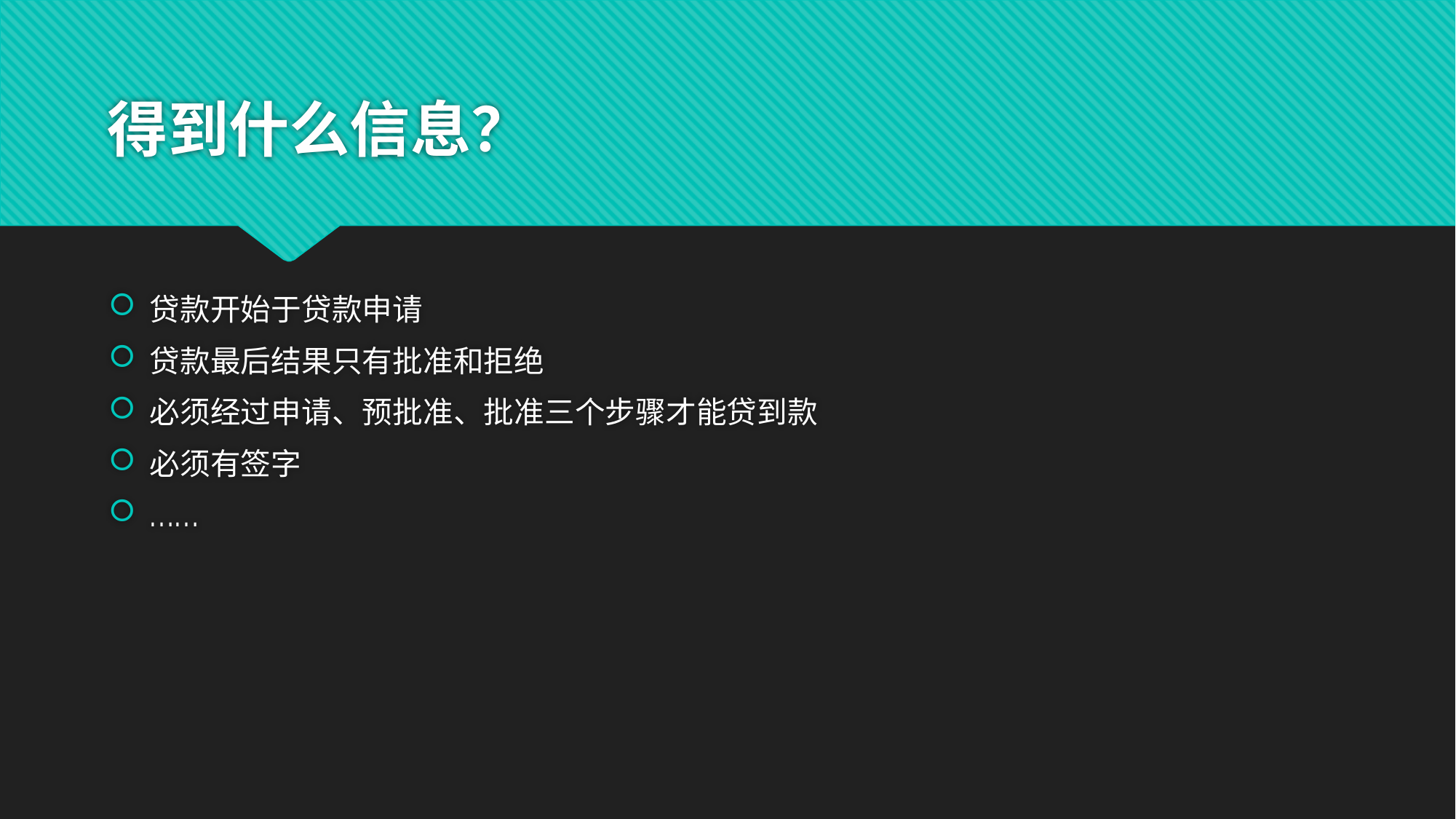

# 得到什么信息？
贷款开始于贷款申请
贷款最后结果只有批准和拒绝
必须经过申请、预批准、批准三个步骤才能贷到款
必须有签字
……